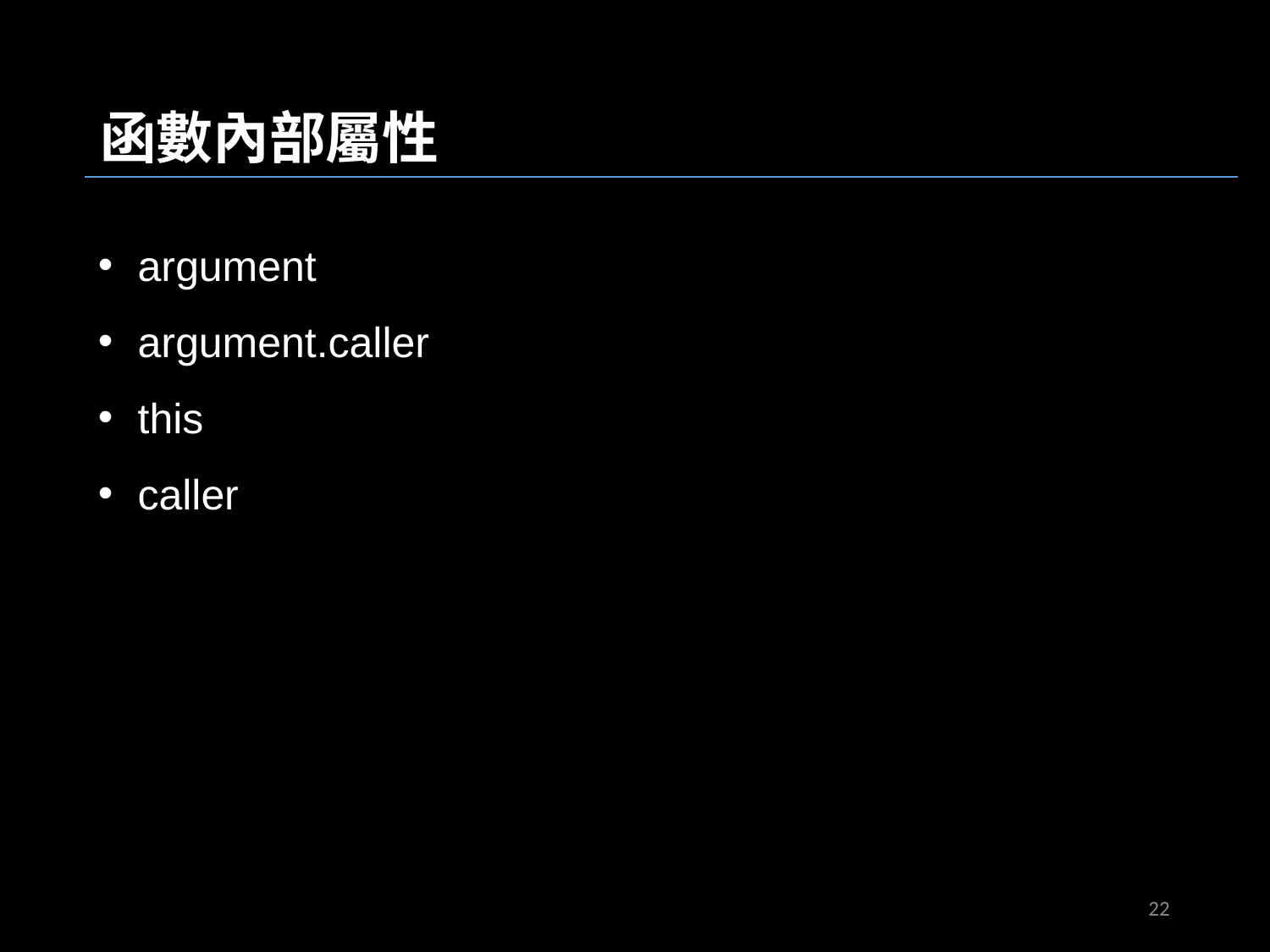

函數內部屬性
argument
argument.caller
this
caller

JavaScriptObjects02.js

22